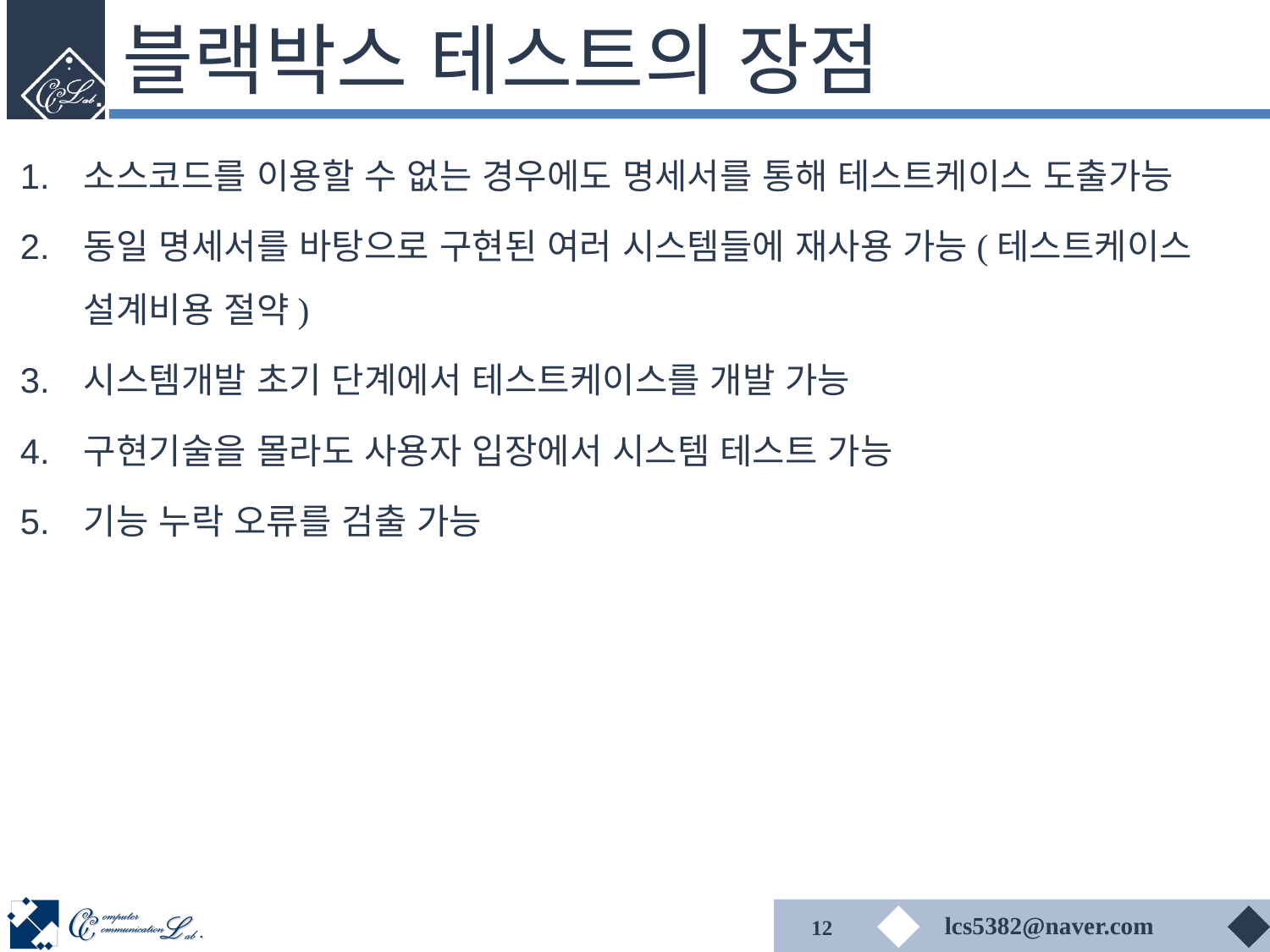

# 블랙박스 테스트의 장점
소스코드를 이용할 수 없는 경우에도 명세서를 통해 테스트케이스 도출가능
동일 명세서를 바탕으로 구현된 여러 시스템들에 재사용 가능(테스트케이스 설계비용 절약)
시스템개발 초기 단계에서 테스트케이스를 개발 가능
구현기술을 몰라도 사용자 입장에서 시스템 테스트 가능
기능 누락 오류를 검출 가능